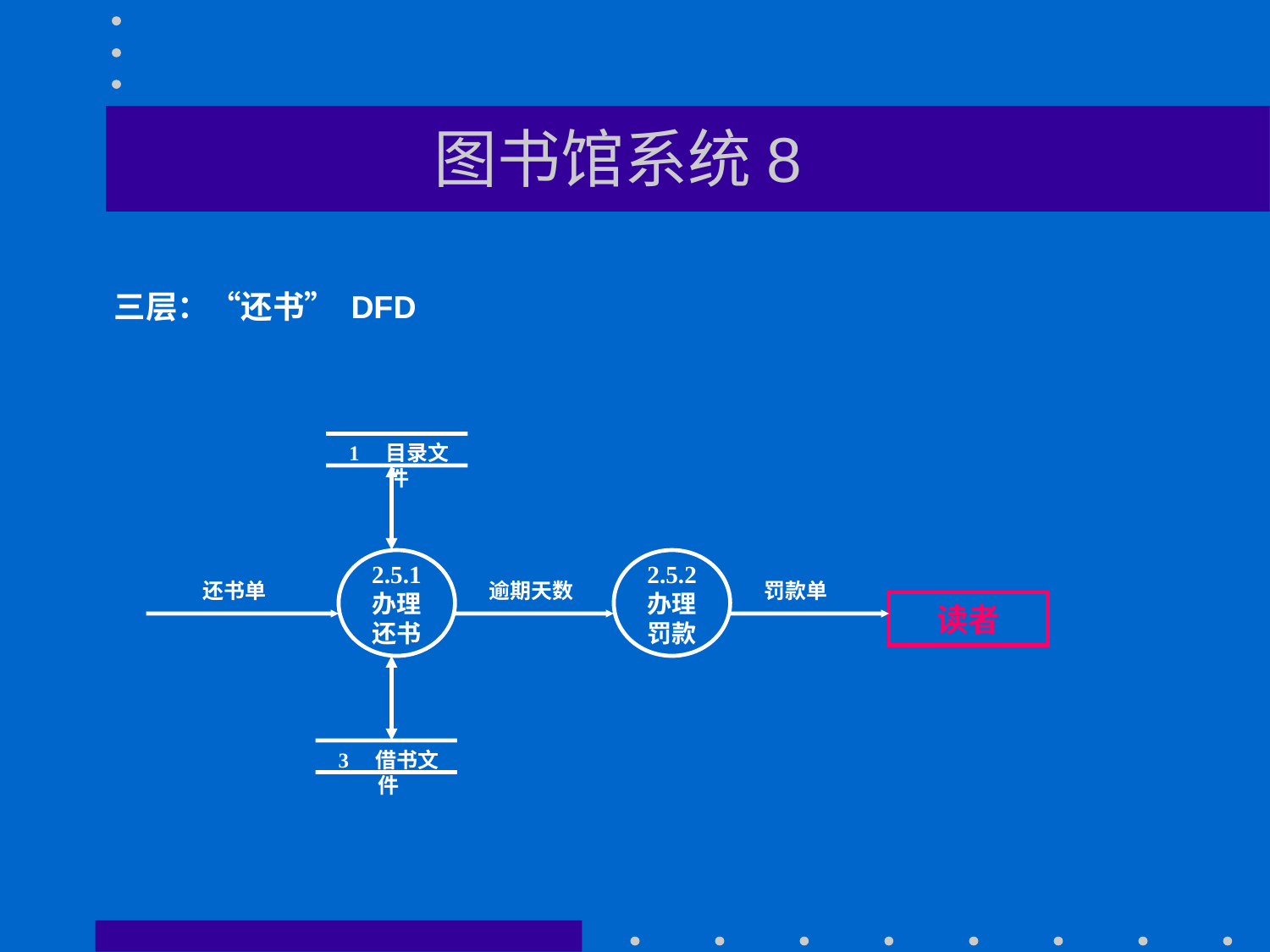

# 图书馆系统8
三层：“还书” DFD
1    目录文件

2.5.1
办理
还书
2.5.2
办理
罚款
逾期天数

还书单

罚款单

读者

3    借书文件

92